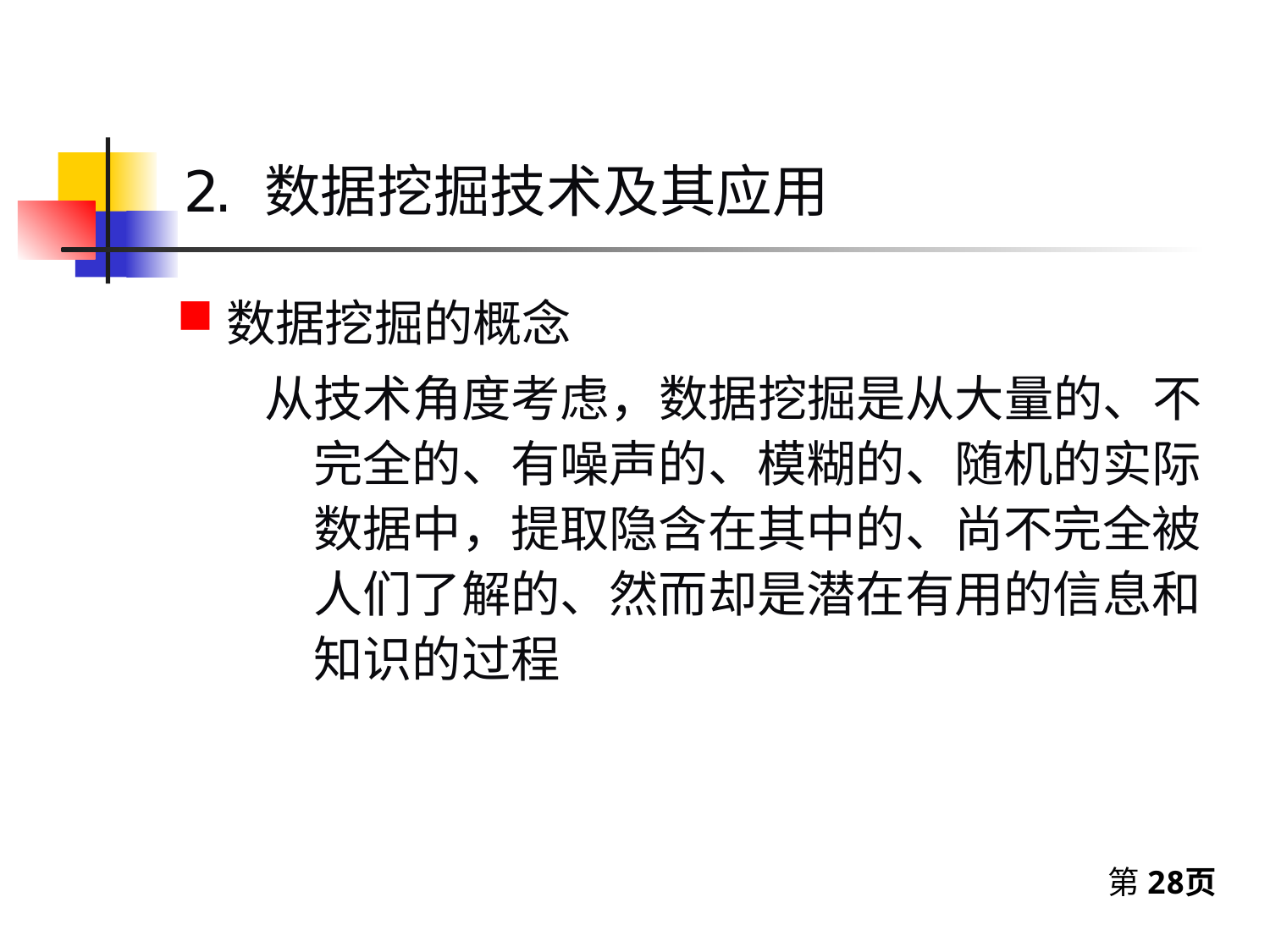

2. 数据挖掘技术及其应用
数据挖掘的概念
从技术角度考虑，数据挖掘是从大量的、不完全的、有噪声的、模糊的、随机的实际数据中，提取隐含在其中的、尚不完全被人们了解的、然而却是潜在有用的信息和知识的过程